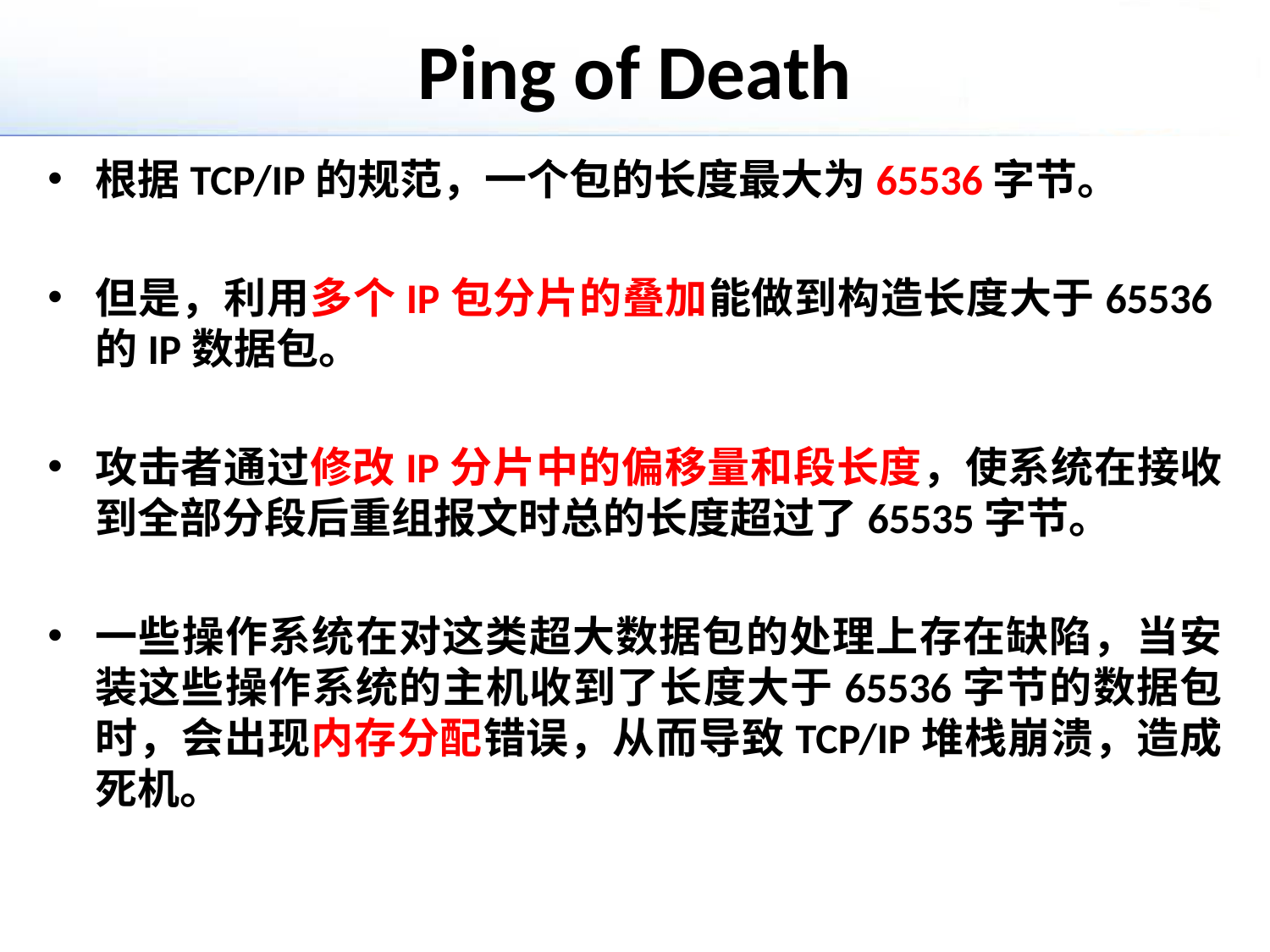

# Ping of Death
根据TCP/IP的规范，一个包的长度最大为65536字节。

但是，利用多个IP包分片的叠加能做到构造长度大于65536的IP数据包。

攻击者通过修改IP分片中的偏移量和段长度，使系统在接收到全部分段后重组报文时总的长度超过了65535字节。

一些操作系统在对这类超大数据包的处理上存在缺陷，当安装这些操作系统的主机收到了长度大于65536字节的数据包时，会出现内存分配错误，从而导致TCP/IP堆栈崩溃，造成死机。